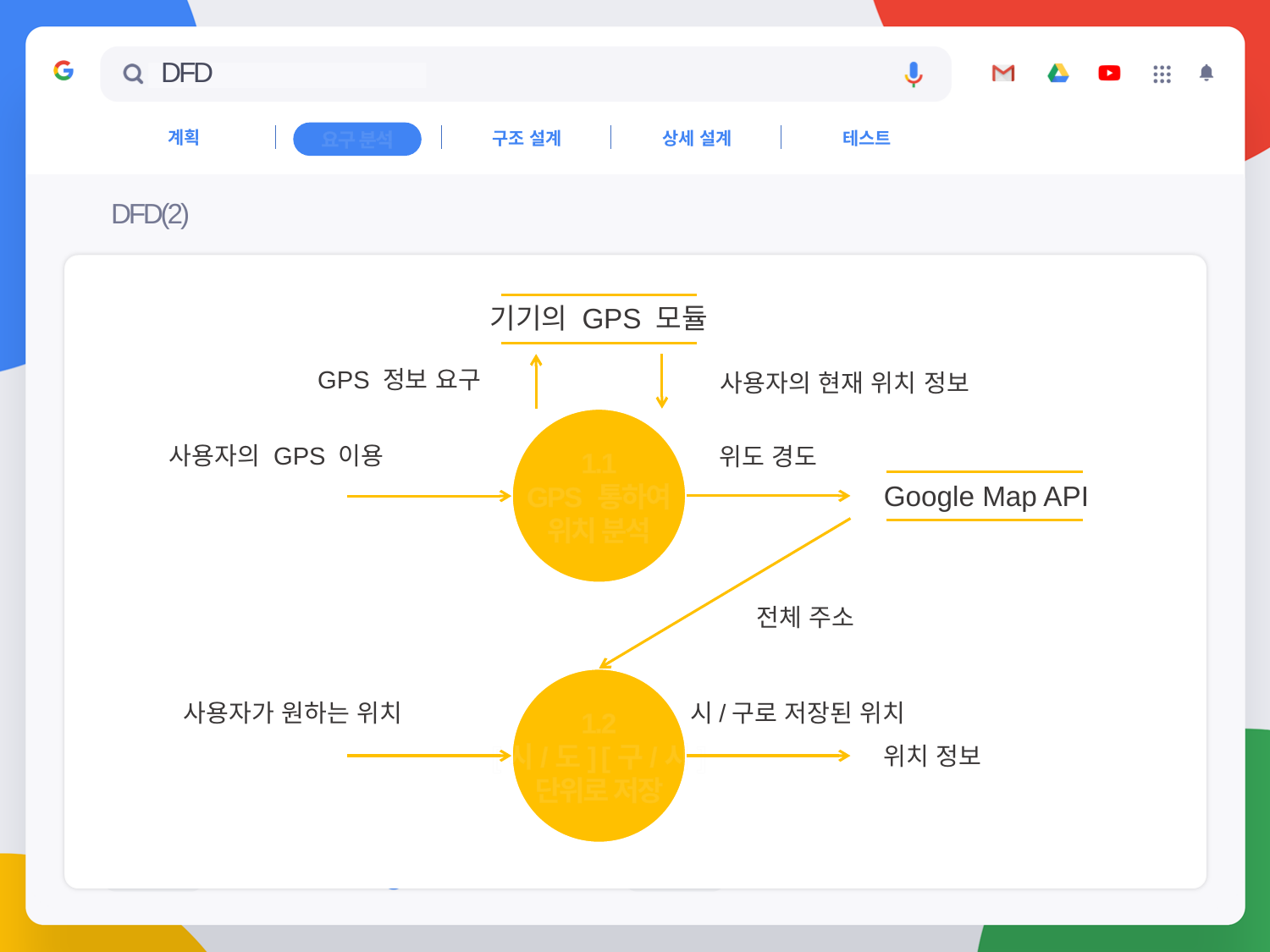

# DFD
계획
구조 설계
상세 설계
테스트
요구 분석
DFD(2)
기기의 GPS 모듈
GPS 정보 요구
사용자의 현재 위치 정보
1.1
GPS 통하여
위치 분석
사용자의 GPS 이용
위도 경도
Google Map API
전체 주소
1.2
[시/도] [구/시]
단위로 저장
시/구로 저장된 위치
사용자가 원하는 위치
위치 정보